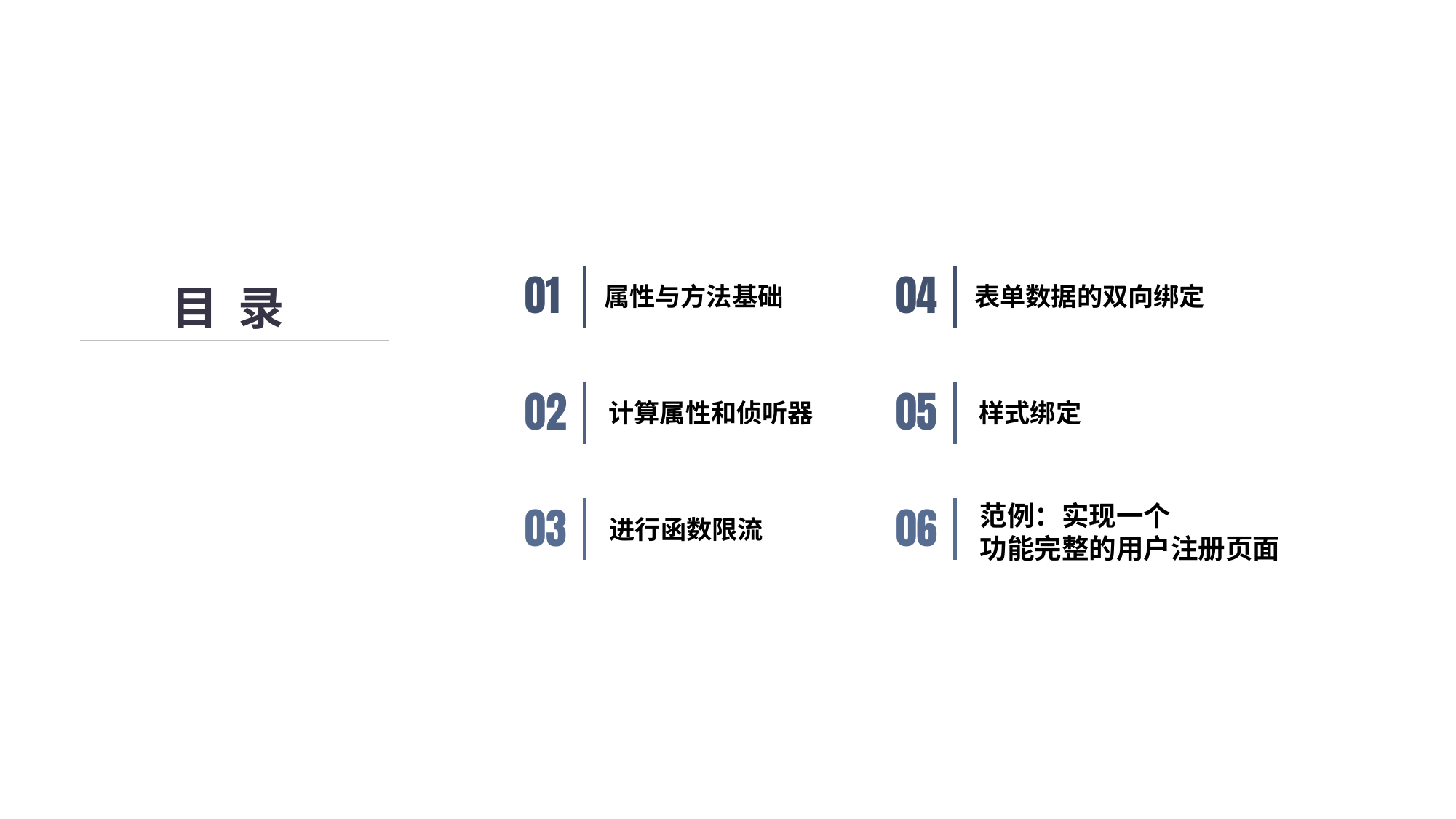

目  录
01
属性与方法基础
04
表单数据的双向绑定
02
计算属性和侦听器
05
样式绑定
范例：实现一个
功能完整的用户注册页面
06
03
进行函数限流